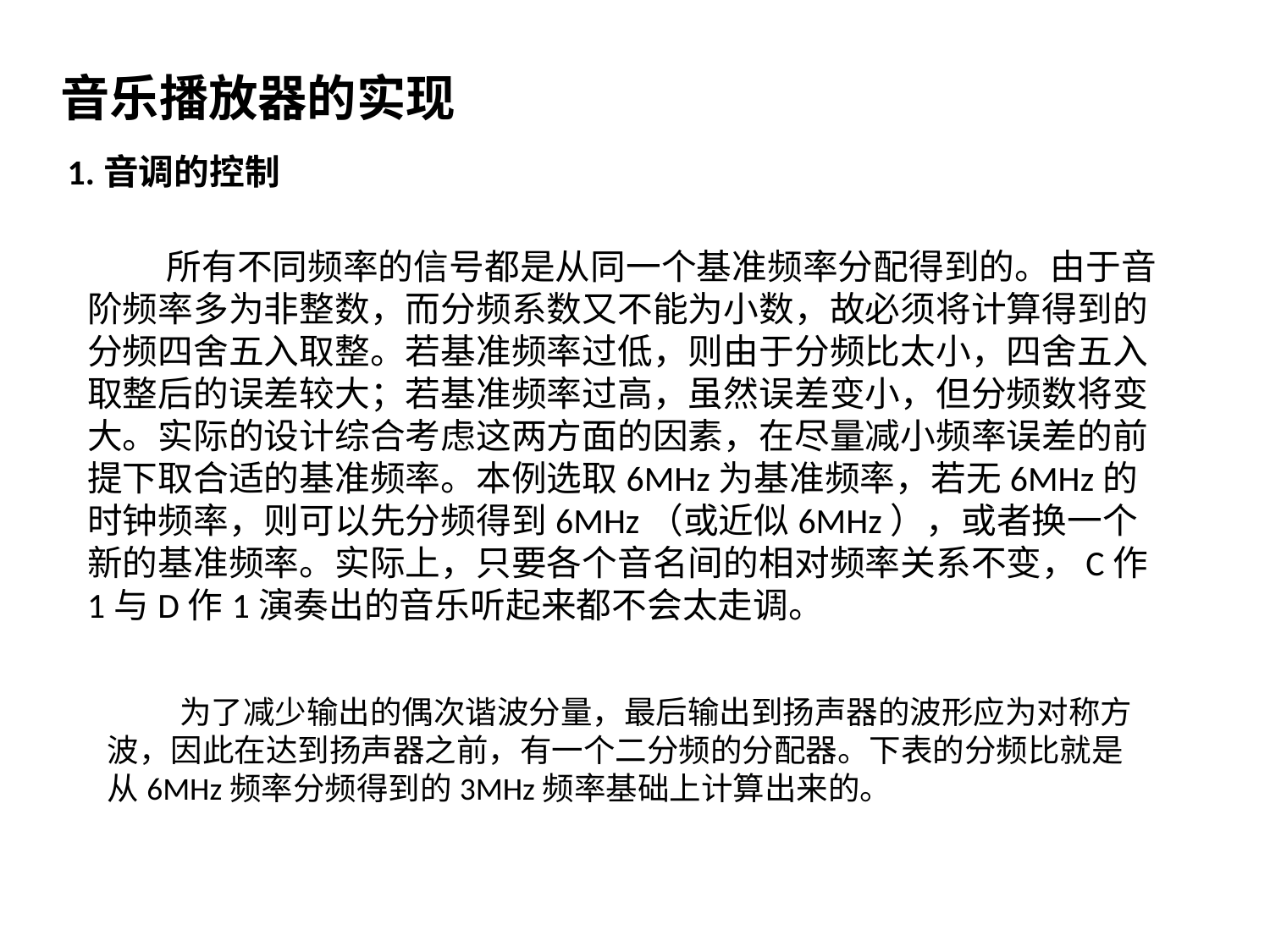

音乐播放器的实现
1.音调的控制
         所有不同频率的信号都是从同一个基准频率分配得到的。由于音阶频率多为非整数，而分频系数又不能为小数，故必须将计算得到的分频四舍五入取整。若基准频率过低，则由于分频比太小，四舍五入取整后的误差较大；若基准频率过高，虽然误差变小，但分频数将变大。实际的设计综合考虑这两方面的因素，在尽量减小频率误差的前提下取合适的基准频率。本例选取6MHz为基准频率，若无6MHz的时钟频率，则可以先分频得到6MHz（或近似6MHz），或者换一个新的基准频率。实际上，只要各个音名间的相对频率关系不变，C作1与D作1演奏出的音乐听起来都不会太走调。
         为了减少输出的偶次谐波分量，最后输出到扬声器的波形应为对称方波，因此在达到扬声器之前，有一个二分频的分配器。下表的分频比就是从6MHz频率分频得到的3MHz频率基础上计算出来的。